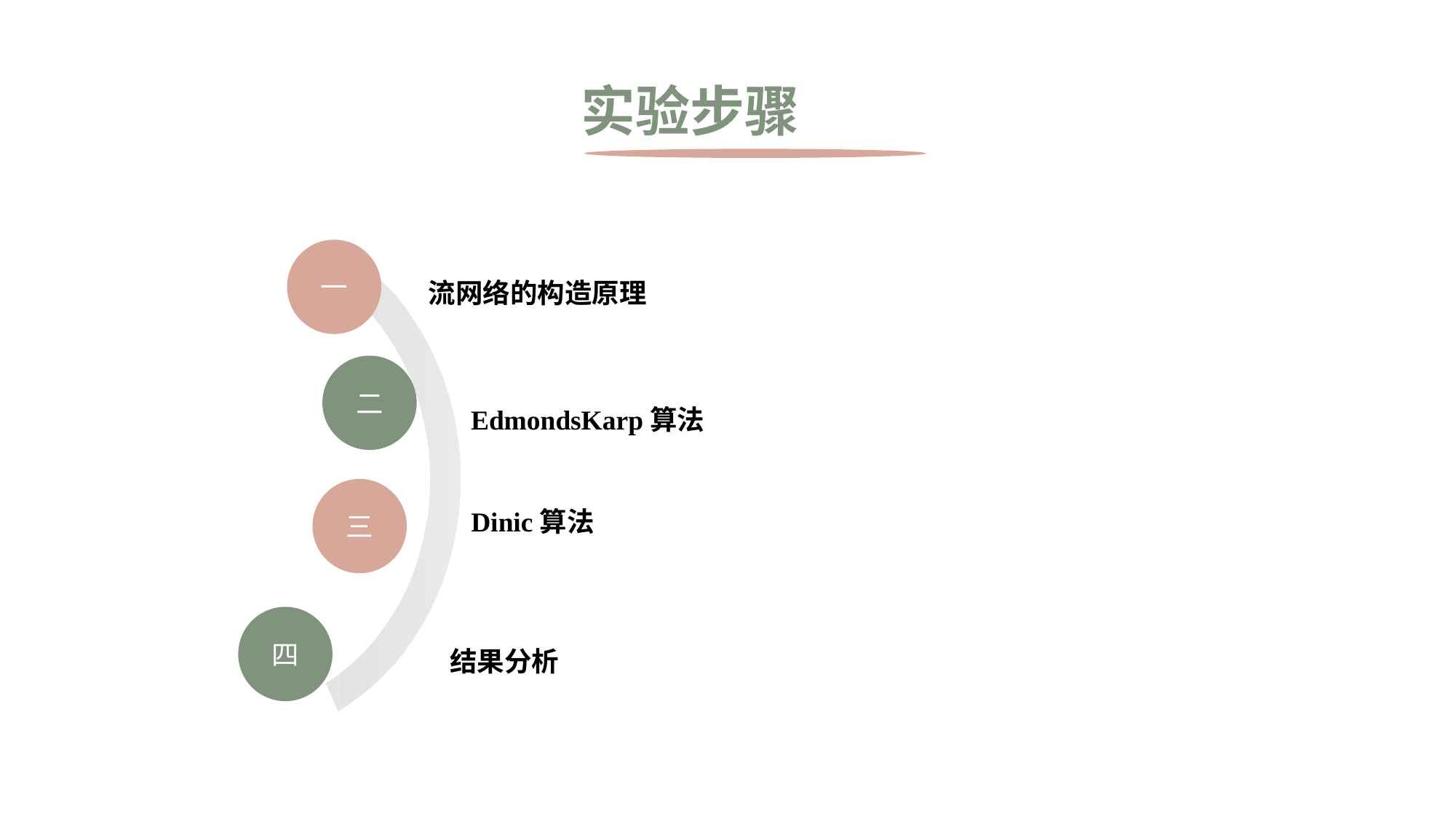

实验步骤

流网络的构造原理
一

二
EdmondsKarp算法
三
Dinic算法

结果分析
四